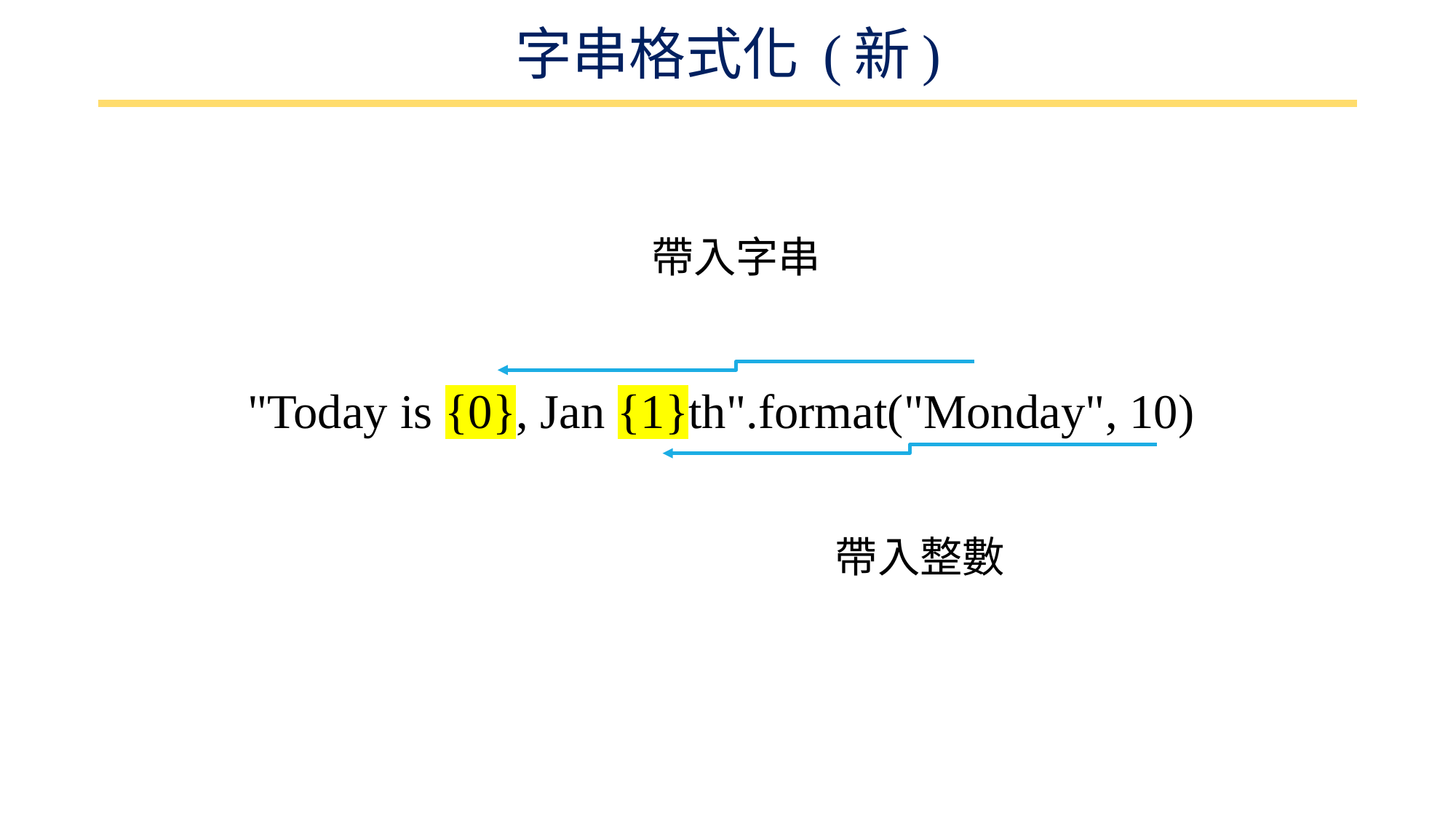

# 字串格式化 (新)
帶入字串
"Today is {0}, Jan {1}th".format("Monday", 10)
帶入整數